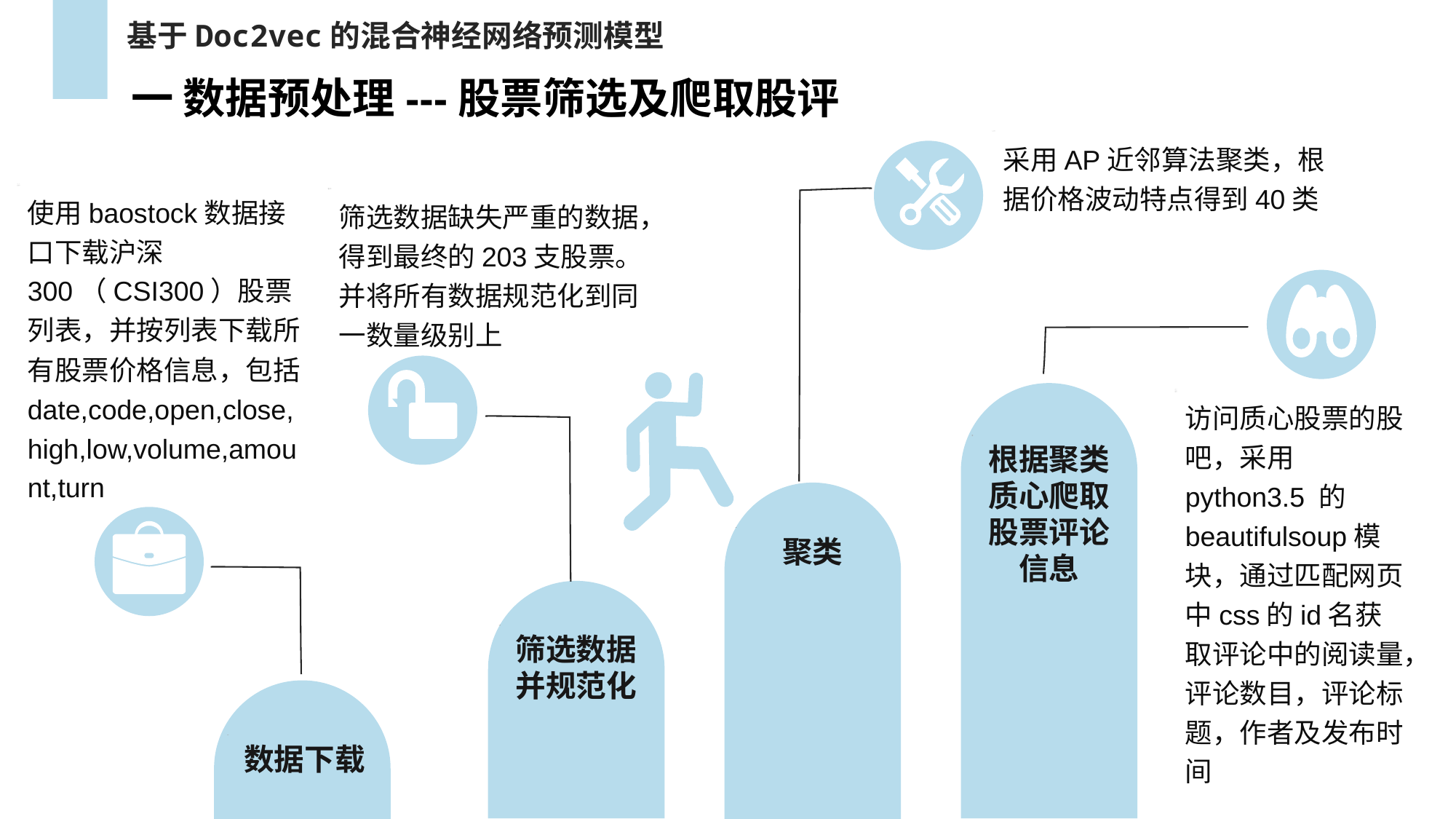

基于Doc2vec的混合神经网络预测模型
一 数据预处理---股票筛选及爬取股评
采用AP近邻算法聚类，根据价格波动特点得到40类

使用baostock数据接口下载沪深300（CSI300）股票列表，并按列表下载所有股票价格信息，包括date,code,open,close,high,low,volume,amount,turn
筛选数据缺失严重的数据，得到最终的203支股票。
并将所有数据规范化到同一数量级别上

访问质心股票的股吧，采用python3.5 的beautifulsoup模块，通过匹配网页中css的id名获取评论中的阅读量，评论数目，评论标题，作者及发布时间

根据聚类质心爬取股票评论信息

聚类

筛选数据并规范化

数据下载